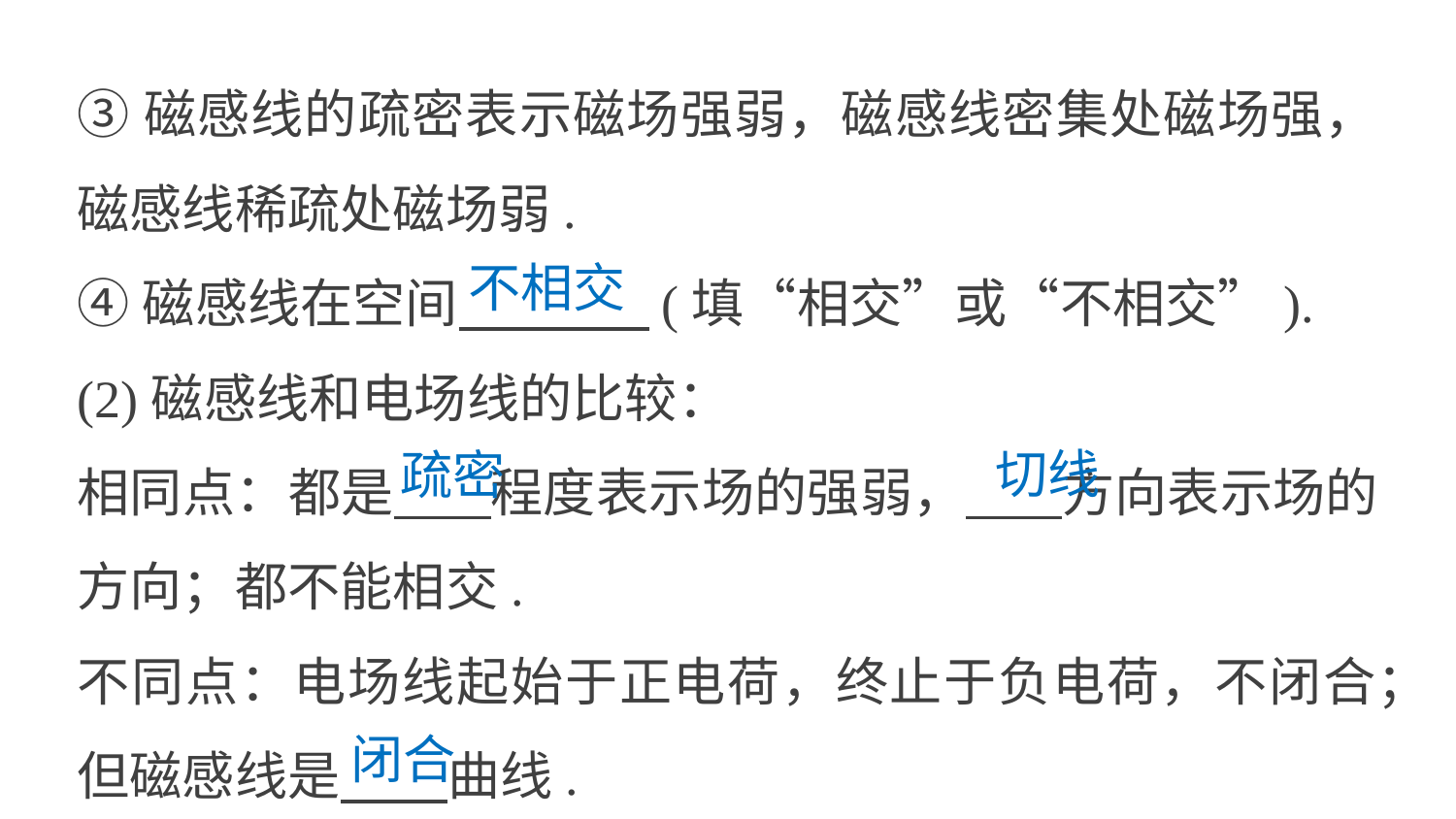

③磁感线的疏密表示磁场强弱，磁感线密集处磁场强，磁感线稀疏处磁场弱.
④磁感线在空间                (填“相交”或“不相交”).
(2)磁感线和电场线的比较：
相同点：都是        程度表示场的强弱，        方向表示场的方向；都不能相交.
不同点：电场线起始于正电荷，终止于负电荷，不闭合；但磁感线是         曲线.
不相交
切线
疏密
闭合